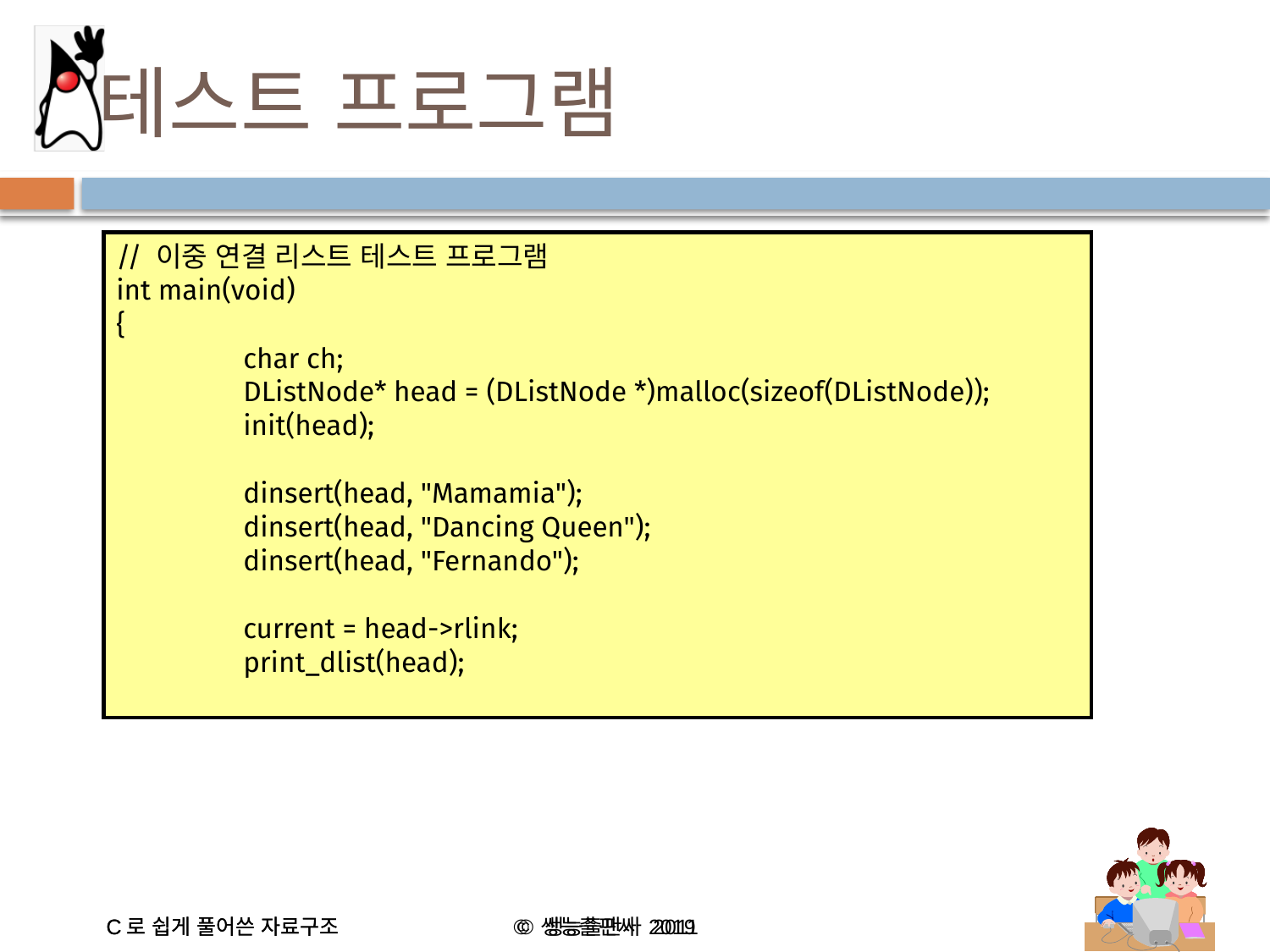

# 테스트 프로그램
// 이중 연결 리스트 테스트 프로그램
int main(void)
{
	char ch;
	DListNode* head = (DListNode *)malloc(sizeof(DListNode));
	init(head);

	dinsert(head, "Mamamia");
	dinsert(head, "Dancing Queen");
	dinsert(head, "Fernando");

	current = head->rlink;
	print_dlist(head);